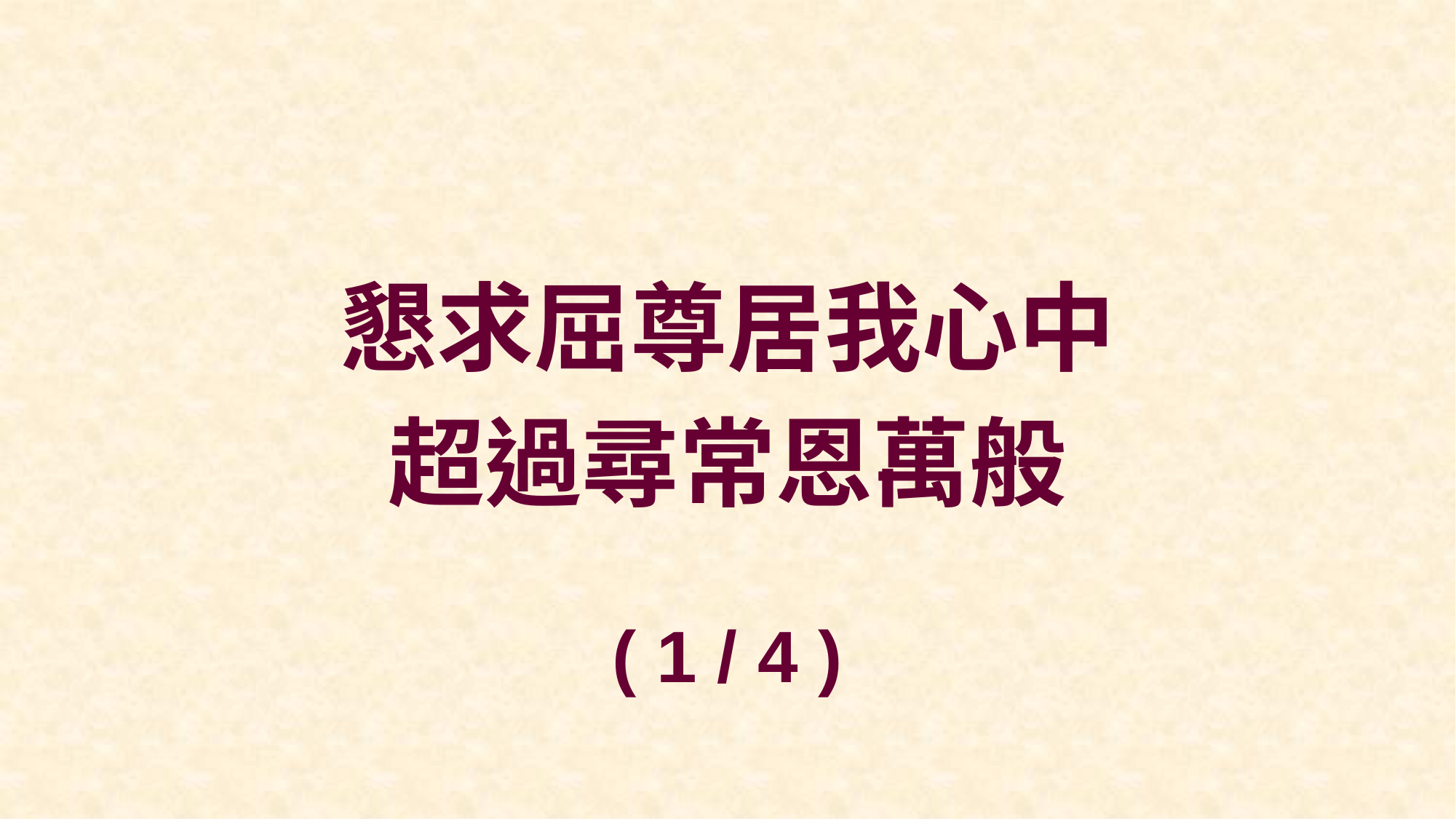

懇求屈尊居我心中
超過尋常恩萬般
( 1 / 4 )